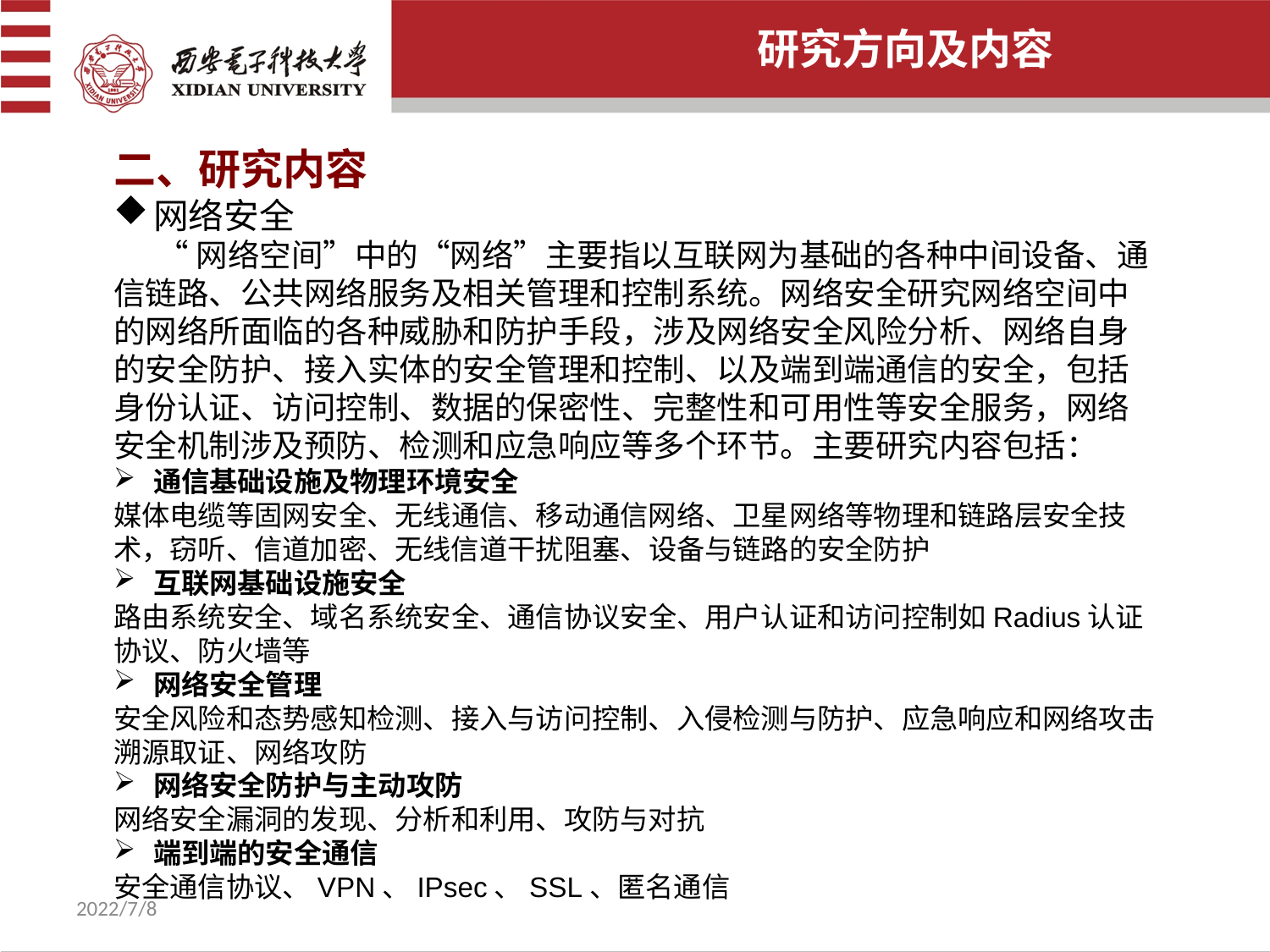

研究方向及内容
二、研究内容
网络安全
      “网络空间”中的“网络”主要指以互联网为基础的各种中间设备、通信链路、公共网络服务及相关管理和控制系统。网络安全研究网络空间中的网络所面临的各种威胁和防护手段，涉及网络安全风险分析、网络自身的安全防护、接入实体的安全管理和控制、以及端到端通信的安全，包括身份认证、访问控制、数据的保密性、完整性和可用性等安全服务，网络安全机制涉及预防、检测和应急响应等多个环节。主要研究内容包括：
通信基础设施及物理环境安全
媒体电缆等固网安全、无线通信、移动通信网络、卫星网络等物理和链路层安全技术，窃听、信道加密、无线信道干扰阻塞、设备与链路的安全防护
互联网基础设施安全
路由系统安全、域名系统安全、通信协议安全、用户认证和访问控制如Radius认证协议、防火墙等
网络安全管理
安全风险和态势感知检测、接入与访问控制、入侵检测与防护、应急响应和网络攻击溯源取证、网络攻防
网络安全防护与主动攻防
网络安全漏洞的发现、分析和利用、攻防与对抗
端到端的安全通信
安全通信协议、VPN、IPsec、SSL、匿名通信
2022/7/8